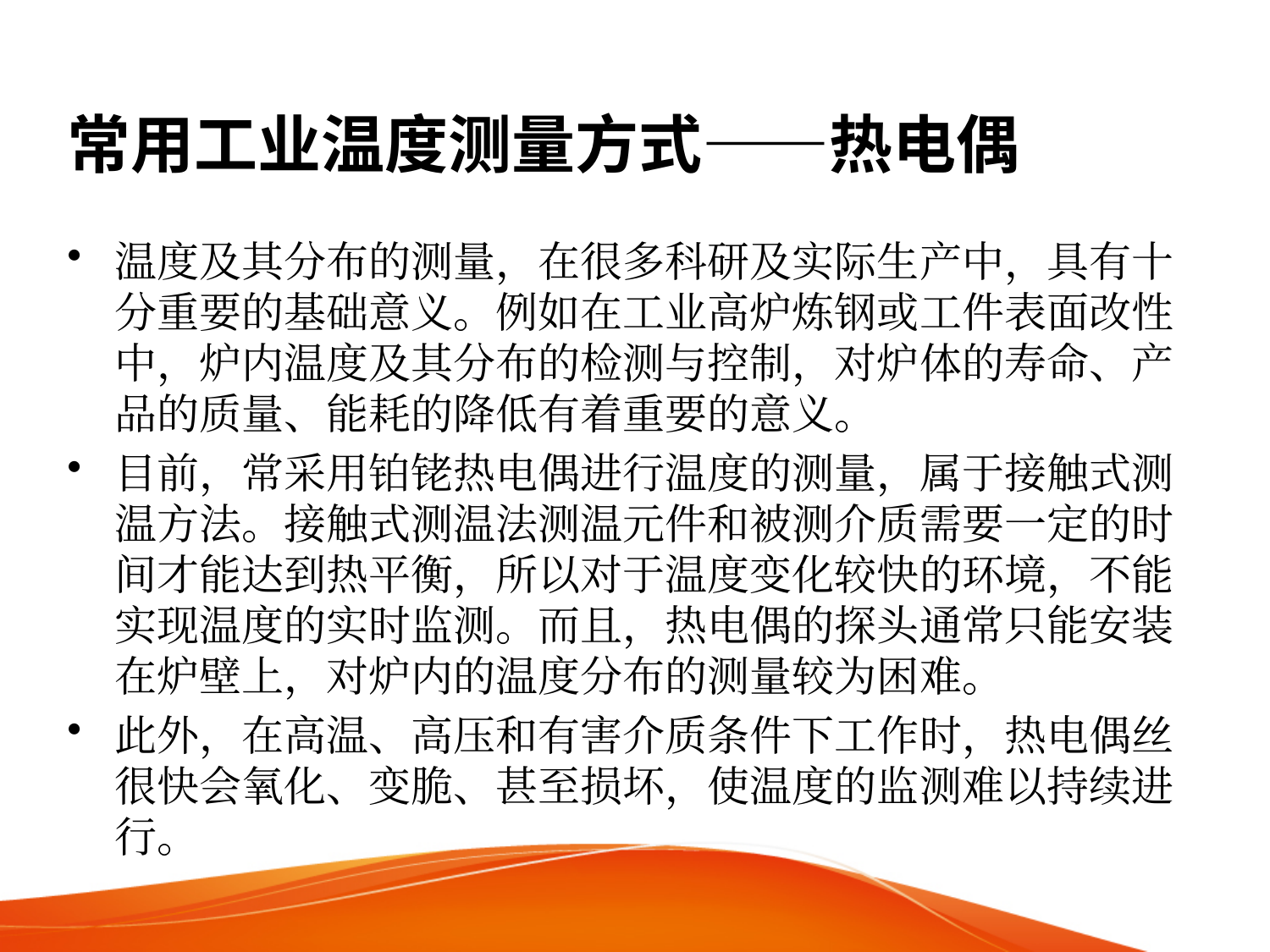

# 常用工业温度测量方式——热电偶
温度及其分布的测量，在很多科研及实际生产中，具有十分重要的基础意义。例如在工业高炉炼钢或工件表面改性中，炉内温度及其分布的检测与控制，对炉体的寿命、产品的质量、能耗的降低有着重要的意义。
目前，常采用铂铑热电偶进行温度的测量，属于接触式测温方法。接触式测温法测温元件和被测介质需要一定的时间才能达到热平衡，所以对于温度变化较快的环境，不能实现温度的实时监测。而且，热电偶的探头通常只能安装在炉壁上，对炉内的温度分布的测量较为困难。
此外，在高温、高压和有害介质条件下工作时，热电偶丝很快会氧化、变脆、甚至损坏，使温度的监测难以持续进行。